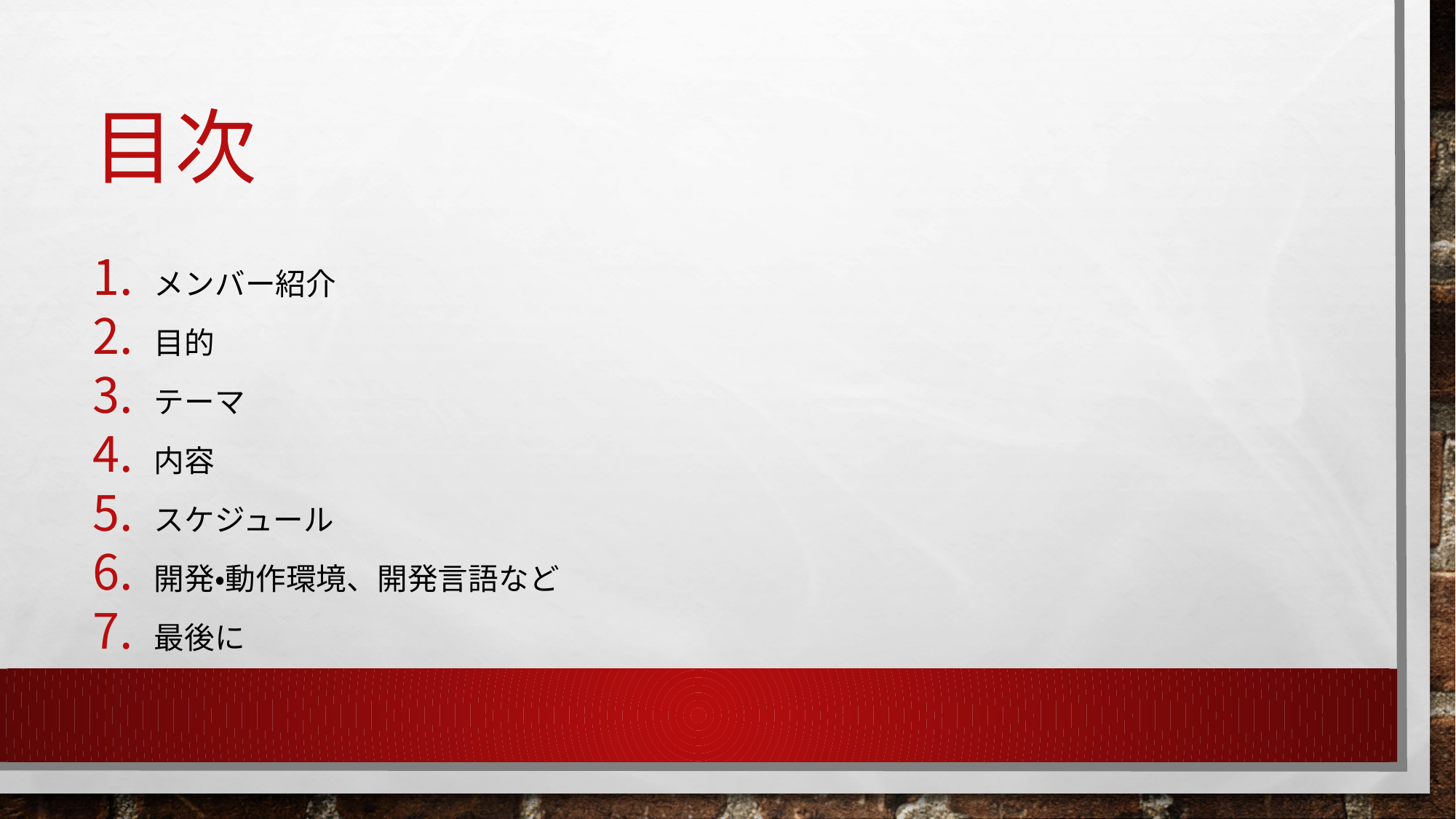

# 目次
メンバー紹介
目的
テーマ
内容
スケジュール
開発・動作環境、開発言語など
最後に